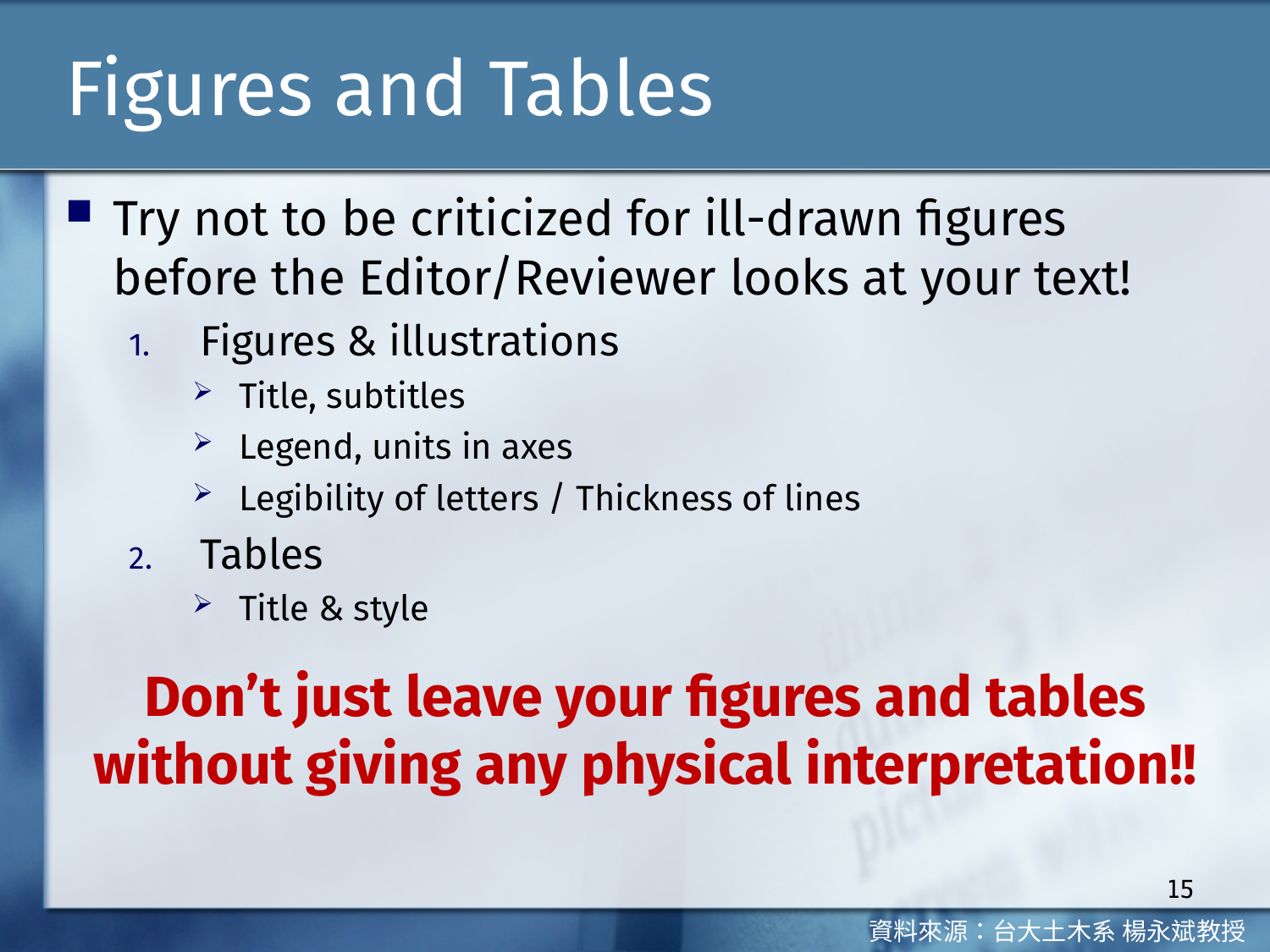

# Figures and Tables
Try not to be criticized for ill-drawn figures before the Editor/Reviewer looks at your text!
Figures & illustrations
Title, subtitles
Legend, units in axes
Legibility of letters / Thickness of lines
Tables
Title & style
Don’t just leave your figures and tables without giving any physical interpretation!!
15
資料來源：台大土木系 楊永斌教授